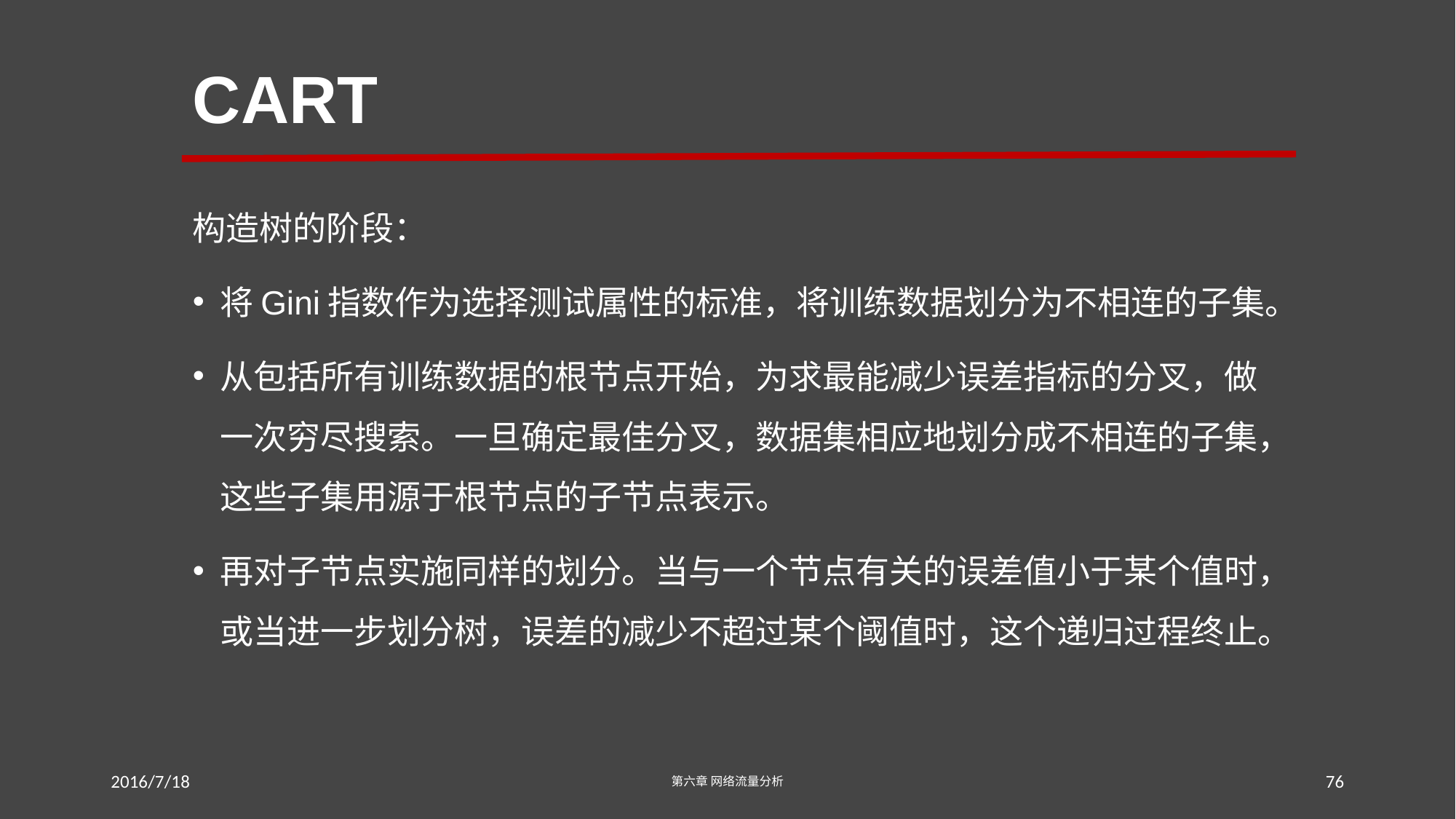

# CART
构造树的阶段：
将Gini指数作为选择测试属性的标准，将训练数据划分为不相连的子集。
从包括所有训练数据的根节点开始，为求最能减少误差指标的分叉，做一次穷尽搜索。一旦确定最佳分叉，数据集相应地划分成不相连的子集，这些子集用源于根节点的子节点表示。
再对子节点实施同样的划分。当与一个节点有关的误差值小于某个值时，或当进一步划分树，误差的减少不超过某个阈值时，这个递归过程终止。

2016/7/18
第六章 网络流量分析
76